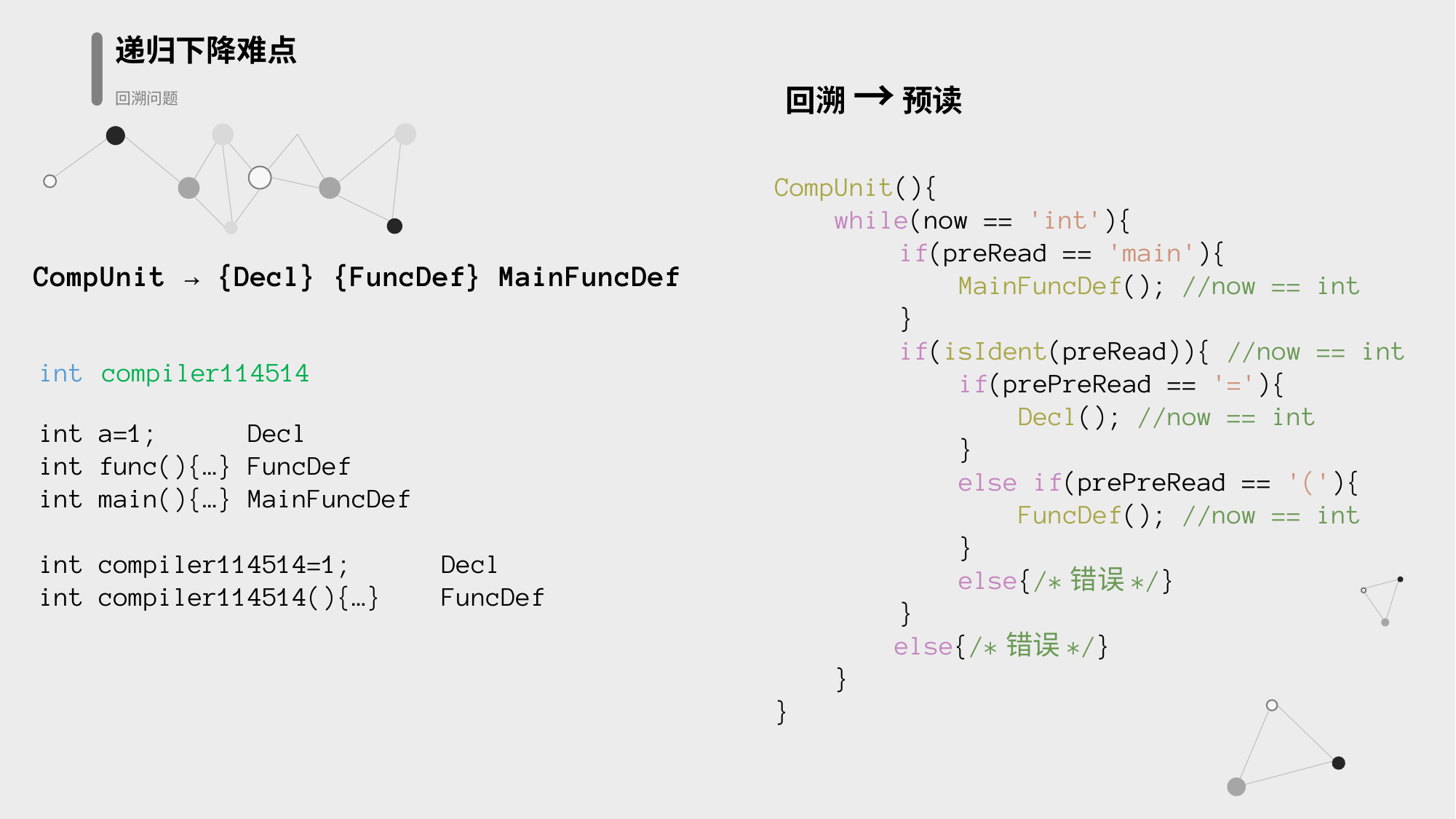

递归下降难点

回溯 → 预读
回溯问题

CompUnit(){
    while(now == 'int'){
	 if(preRead == 'main'){
	     MainFuncDef(); //now == int
	 }
	 if(isIdent(preRead)){ //now == int
	     if(prePreRead == '='){
	         Decl(); //now == int
	     }
	     else if(prePreRead == '('){
	         FuncDef(); //now == int
	     }
	     else{/*错误*/}
	 }
        else{/*错误*/}
    }
}

CompUnit → {Decl} {FuncDef} MainFuncDef
int
compiler114514
int a=1;      Decl
int func(){…} FuncDef
int main(){…} MainFuncDef

int compiler114514=1;      Decl
int compiler114514(){…}    FuncDef